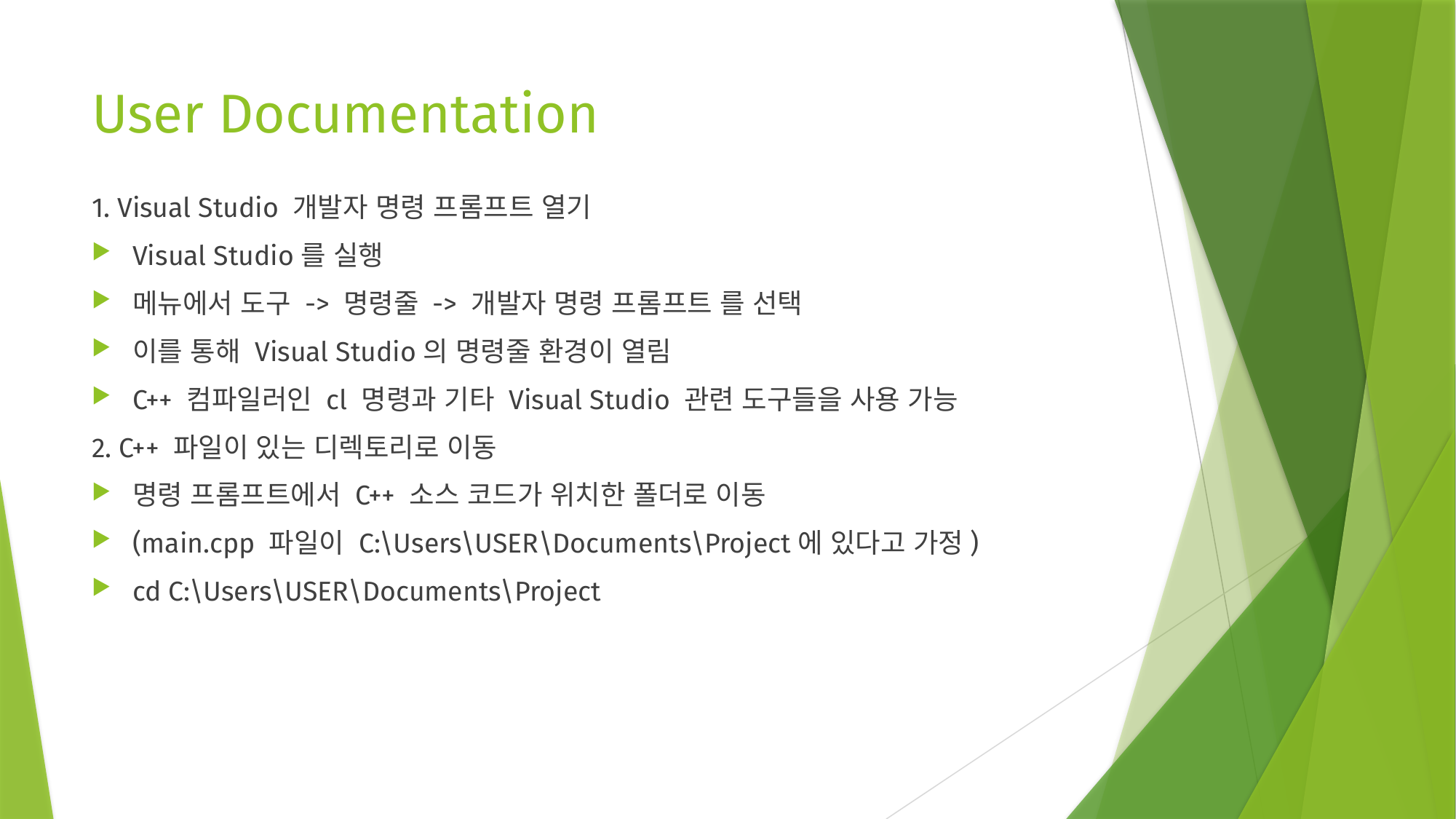

# User Documentation
1. Visual Studio 개발자 명령 프롬프트 열기
Visual Studio를 실행
메뉴에서 도구 -> 명령줄 -> 개발자 명령 프롬프트 를 선택
이를 통해 Visual Studio의 명령줄 환경이 열림
C++ 컴파일러인 cl 명령과 기타 Visual Studio 관련 도구들을 사용 가능
2. C++ 파일이 있는 디렉토리로 이동
명령 프롬프트에서 C++ 소스 코드가 위치한 폴더로 이동
(main.cpp 파일이 C:\Users\USER\Documents\Project에 있다고 가정)
cd C:\Users\USER\Documents\Project